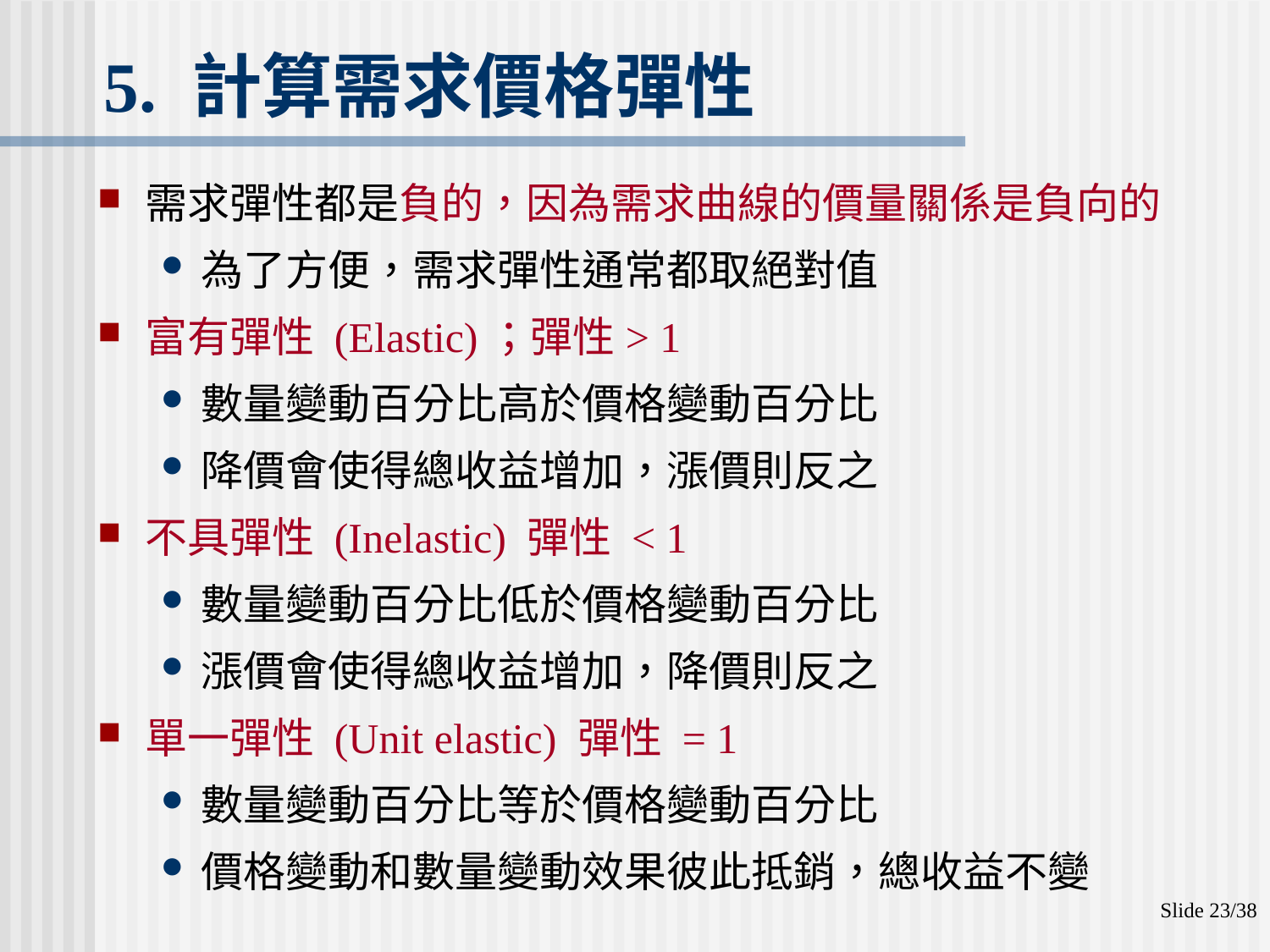

# 5. 計算需求價格彈性
需求彈性都是負的，因為需求曲線的價量關係是負向的
為了方便，需求彈性通常都取絕對值
富有彈性 (Elastic)；彈性> 1
數量變動百分比高於價格變動百分比
降價會使得總收益增加，漲價則反之
不具彈性 (Inelastic) 彈性 < 1
數量變動百分比低於價格變動百分比
漲價會使得總收益增加，降價則反之
單一彈性 (Unit elastic) 彈性 = 1
數量變動百分比等於價格變動百分比
價格變動和數量變動效果彼此抵銷，總收益不變

Slide 23/38